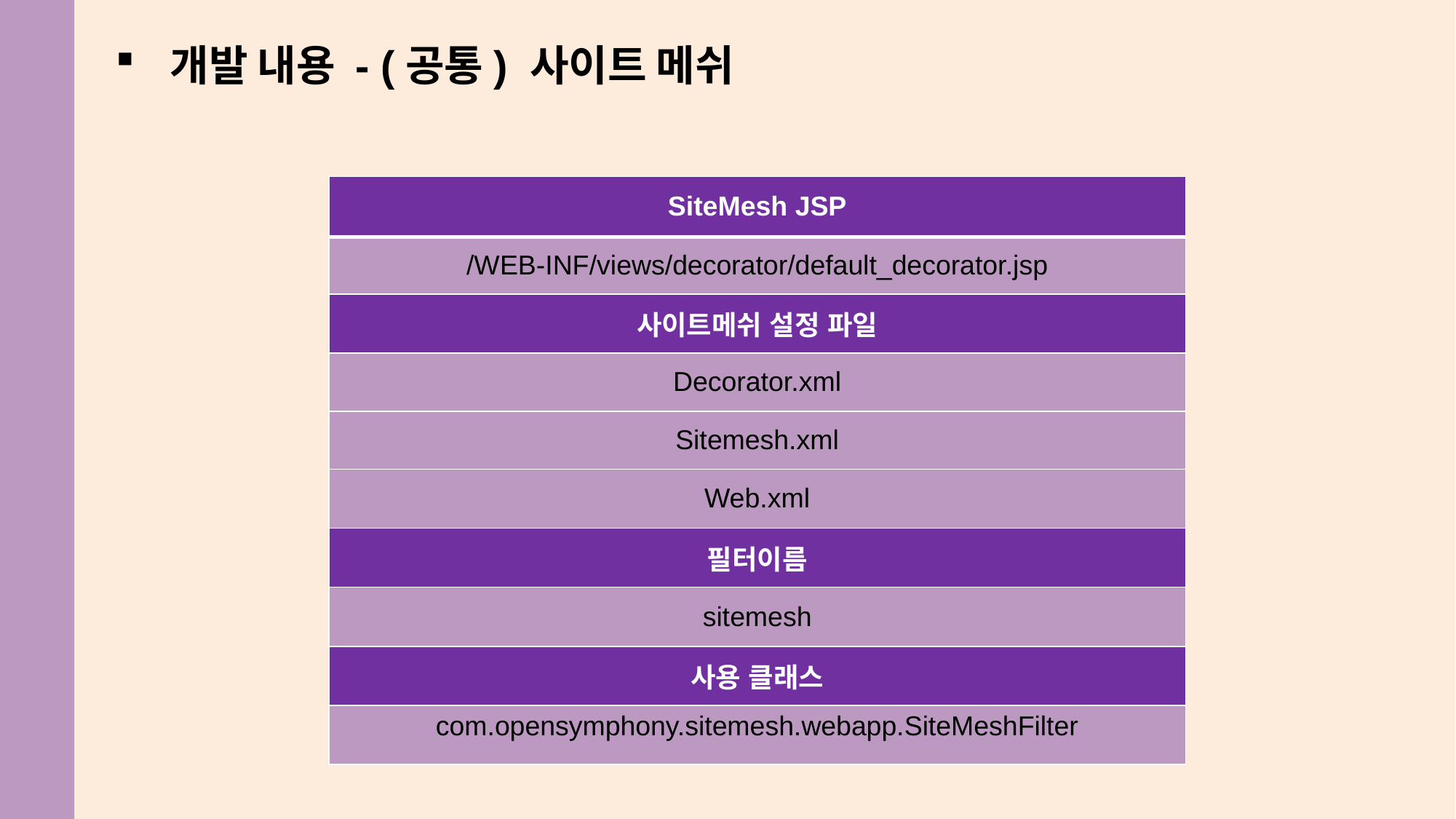

개발 내용 - (공통) 사이트 메쉬
| SiteMesh JSP |
| --- |
| /WEB-INF/views/decorator/default\_decorator.jsp |
| 사이트메쉬 설정 파일 |
| Decorator.xml |
| Sitemesh.xml |
| Web.xml |
| 필터이름 |
| sitemesh |
| 사용 클래스 |
| com.opensymphony.sitemesh.webapp.SiteMeshFilter |